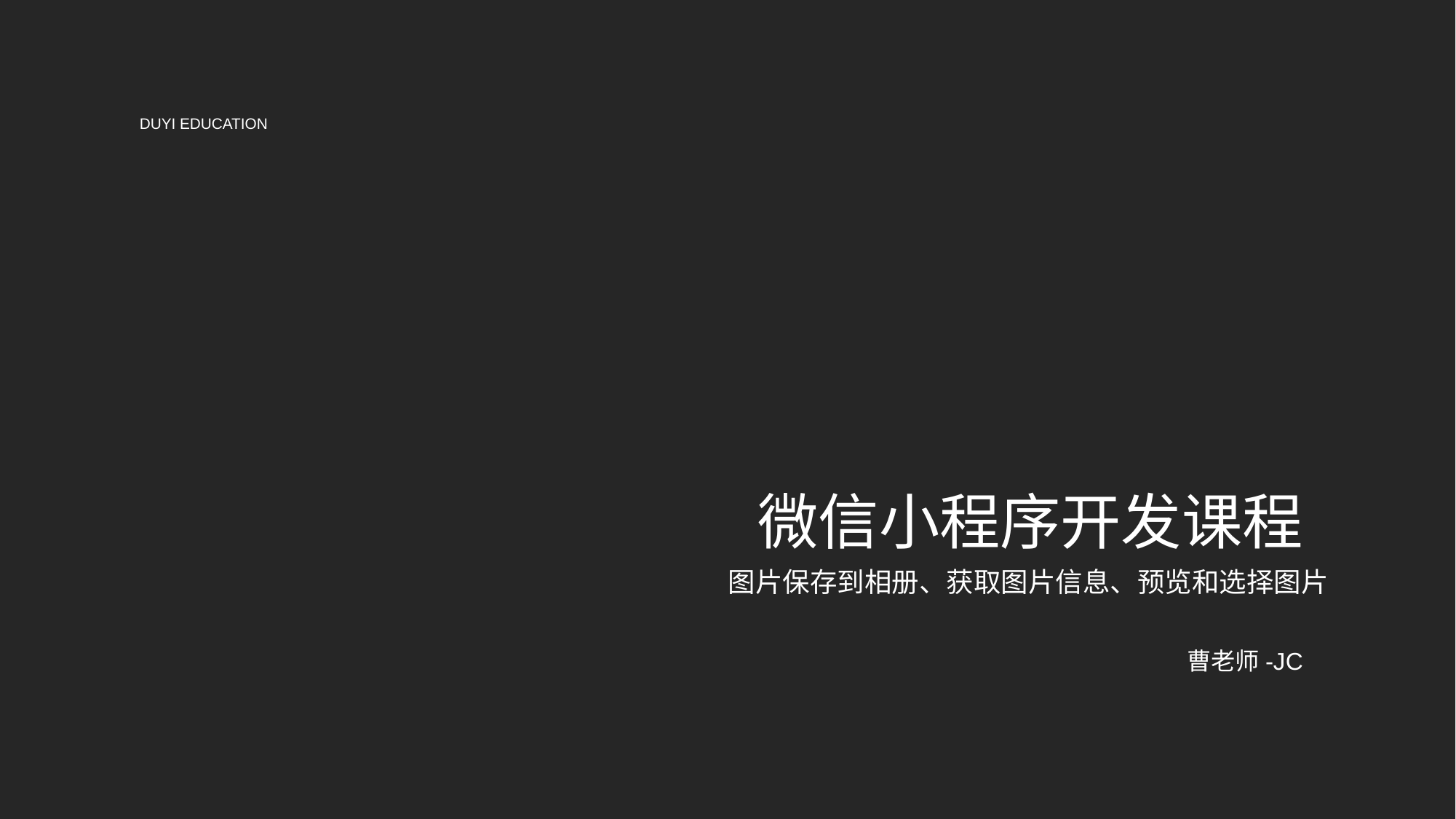

# 微信小程序开发课程
图片保存到相册、获取图片信息、预览和选择图片
曹老师-JC